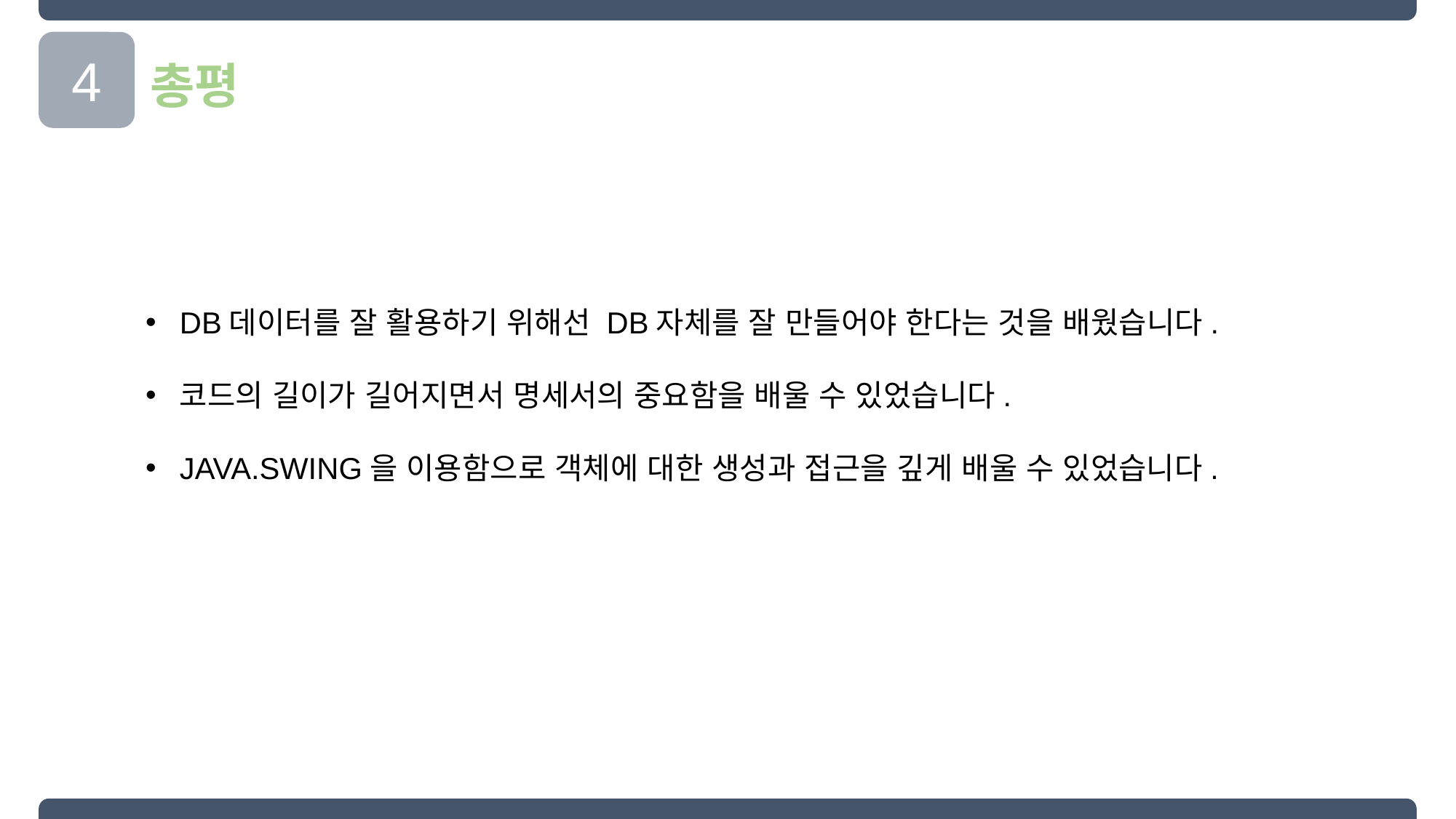

4
총평
DB데이터를 잘 활용하기 위해선 DB자체를 잘 만들어야 한다는 것을 배웠습니다.

코드의 길이가 길어지면서 명세서의 중요함을 배울 수 있었습니다.

JAVA.SWING을 이용함으로 객체에 대한 생성과 접근을 깊게 배울 수 있었습니다.